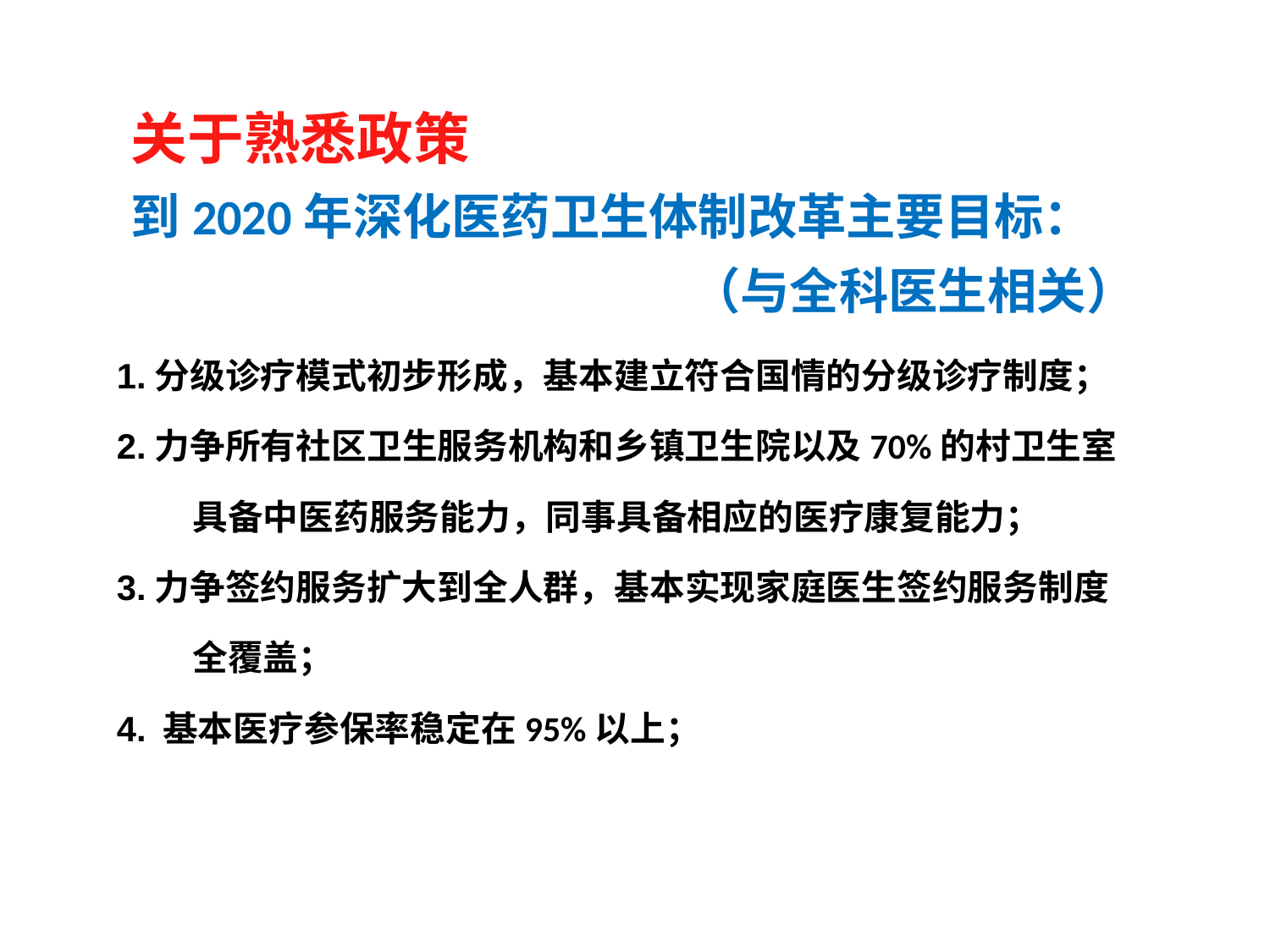

关于熟悉政策
到2020年深化医药卫生体制改革主要目标：
                                                  （与全科医生相关）
   1.分级诊疗模式初步形成，基本建立符合国情的分级诊疗制度；
   2.力争所有社区卫生服务机构和乡镇卫生院以及70%的村卫生室
            具备中医药服务能力，同事具备相应的医疗康复能力；
   3.力争签约服务扩大到全人群，基本实现家庭医生签约服务制度
            全覆盖；
   4. 基本医疗参保率稳定在95%以上；